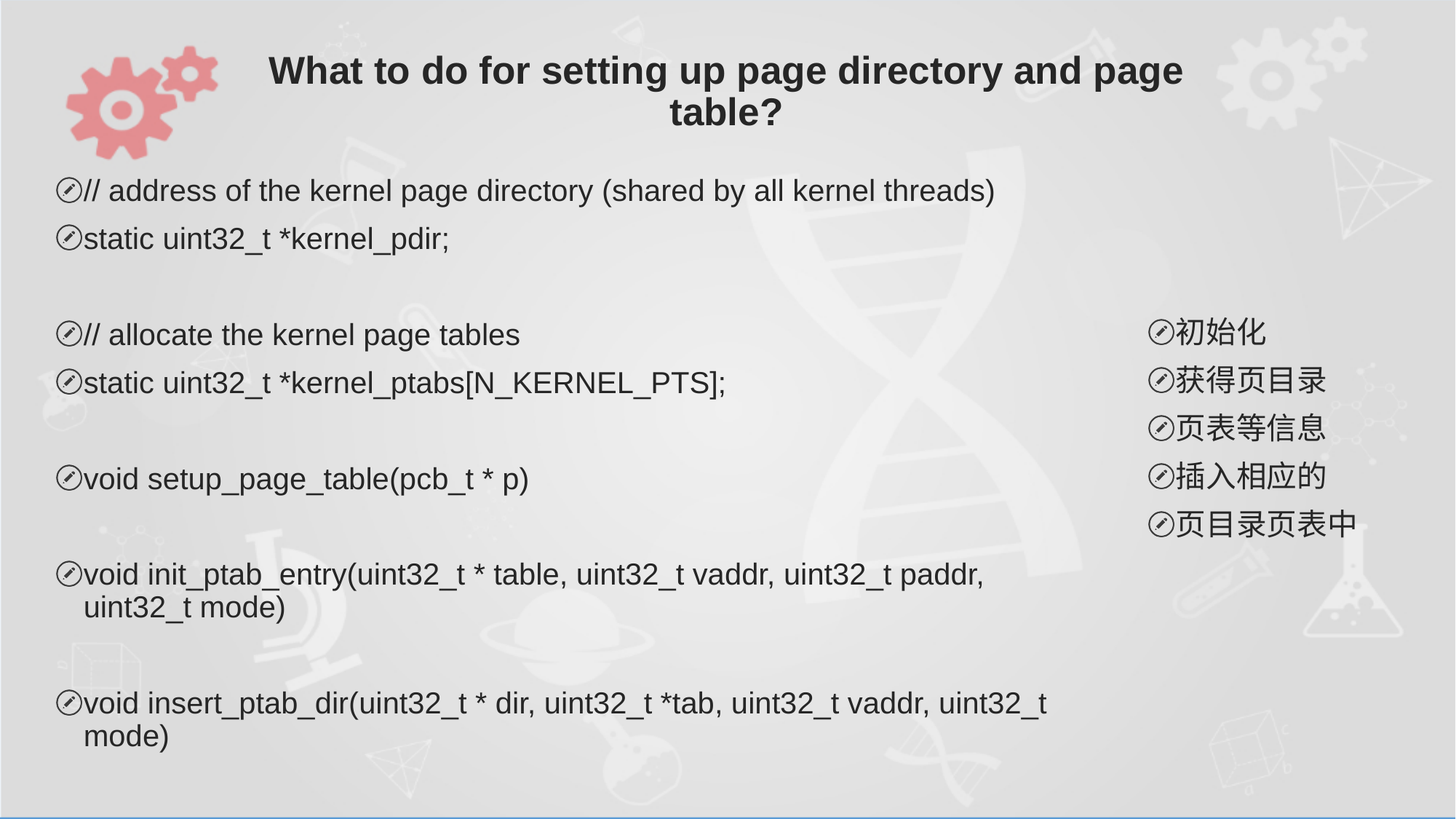

# What to do for setting up page directory and page table?
// address of the kernel page directory (shared by all kernel threads)
static uint32_t *kernel_pdir;

// allocate the kernel page tables
static uint32_t *kernel_ptabs[N_KERNEL_PTS];

void setup_page_table(pcb_t * p)

void init_ptab_entry(uint32_t * table, uint32_t vaddr, uint32_t paddr, uint32_t mode)

void insert_ptab_dir(uint32_t * dir, uint32_t *tab, uint32_t vaddr, uint32_t mode)

初始化
获得页目录
页表等信息
插入相应的
页目录页表中